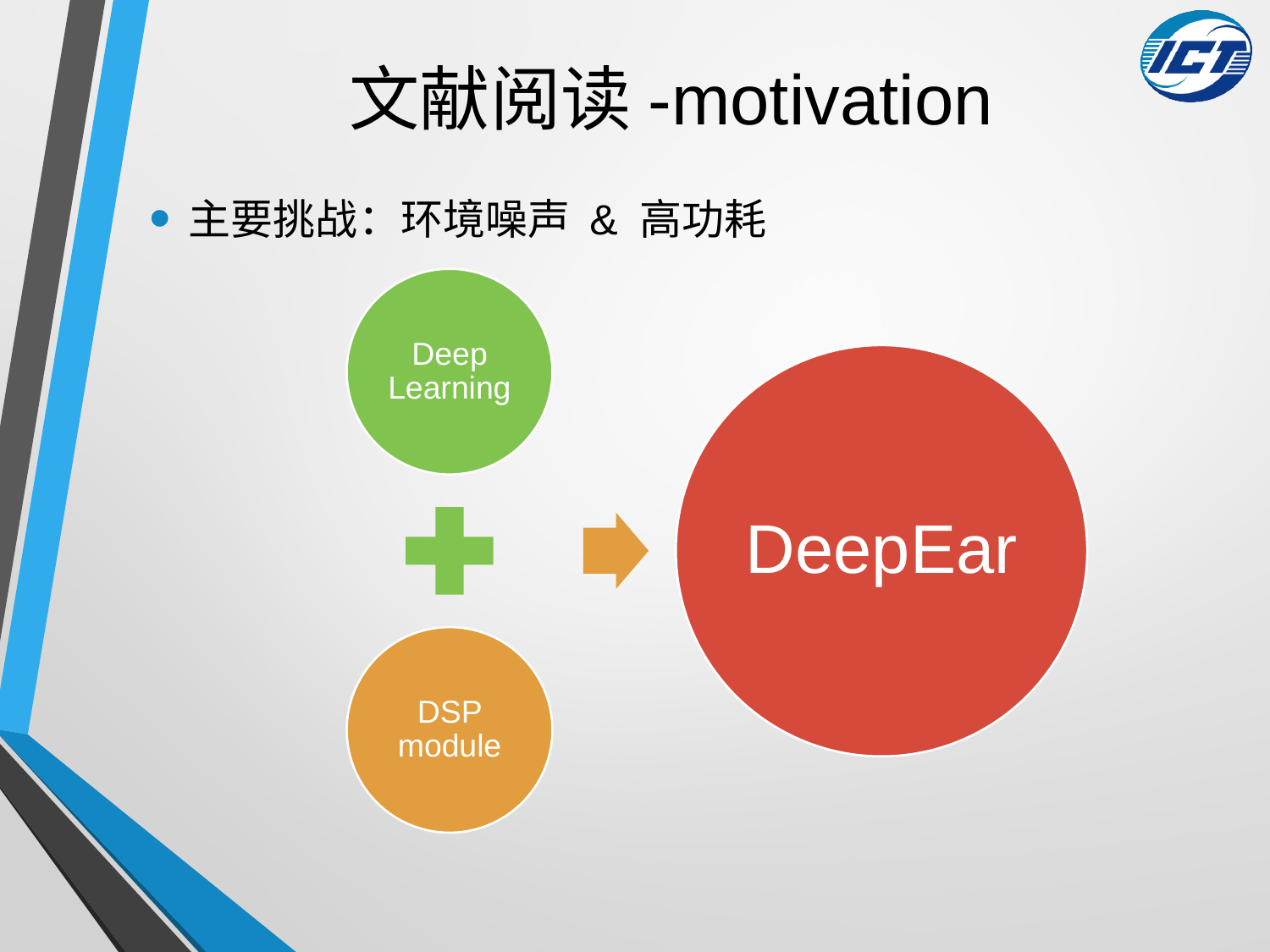

# 文献阅读-motivation
主要挑战：环境噪声 & 高功耗

Deep Learning

DSP module

DeepEar